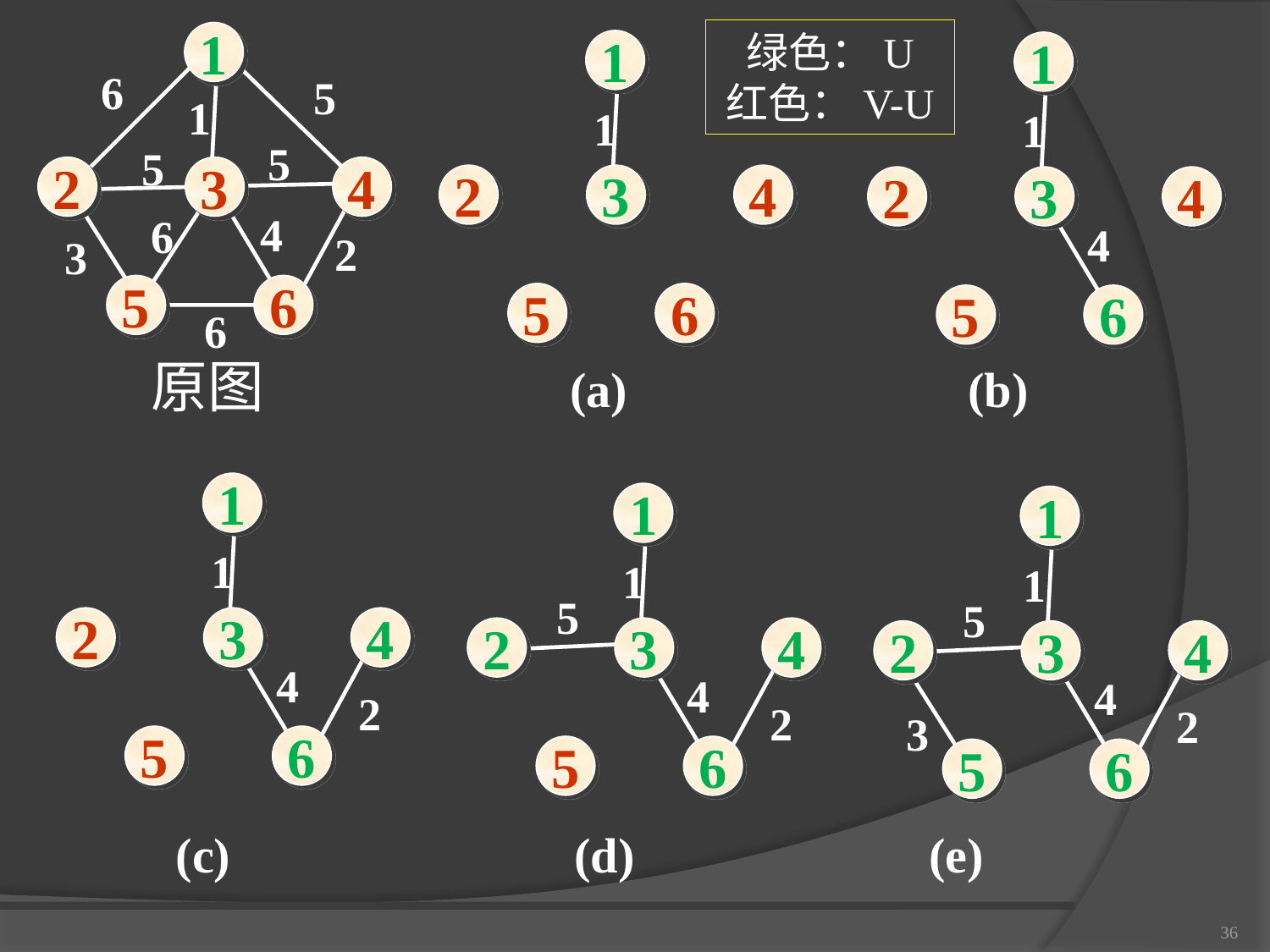

绿色：U
红色：V-U
1
1
1

6

5

1
1
1
5
5
2
3
4
2
3
4
2
3
4

4
6

4
2
3
5
6
5
6
5
6
6

原图                       (a)                        (b)
1
1
1

1
1
1
5
5
2
3
4
2
3
4
2
3
4

4

4

4
2
2
2
3
5
6
5
6
5
6
(c)                            (d)                        (e)
36